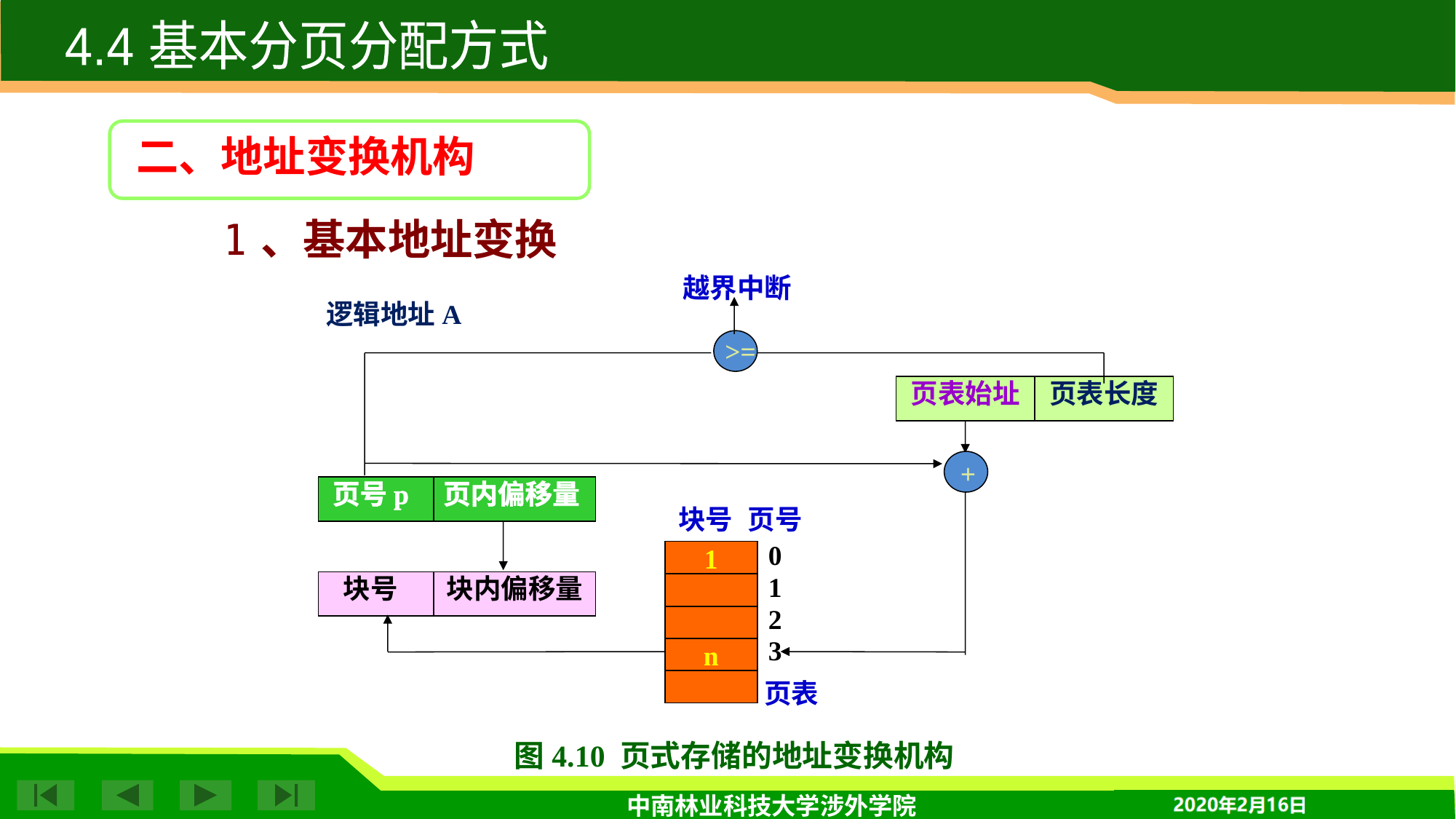

4.4 基本分页分配方式

二、地址变换机构
1、基本地址变换
越界中断
逻辑地址A

>=

页表始址
页表长度

+

页号p
页内偏移量w

块号
页号

0
1
1
块号
块内偏移量

2

3
n

页表
图4.10 页式存储的地址变换机构